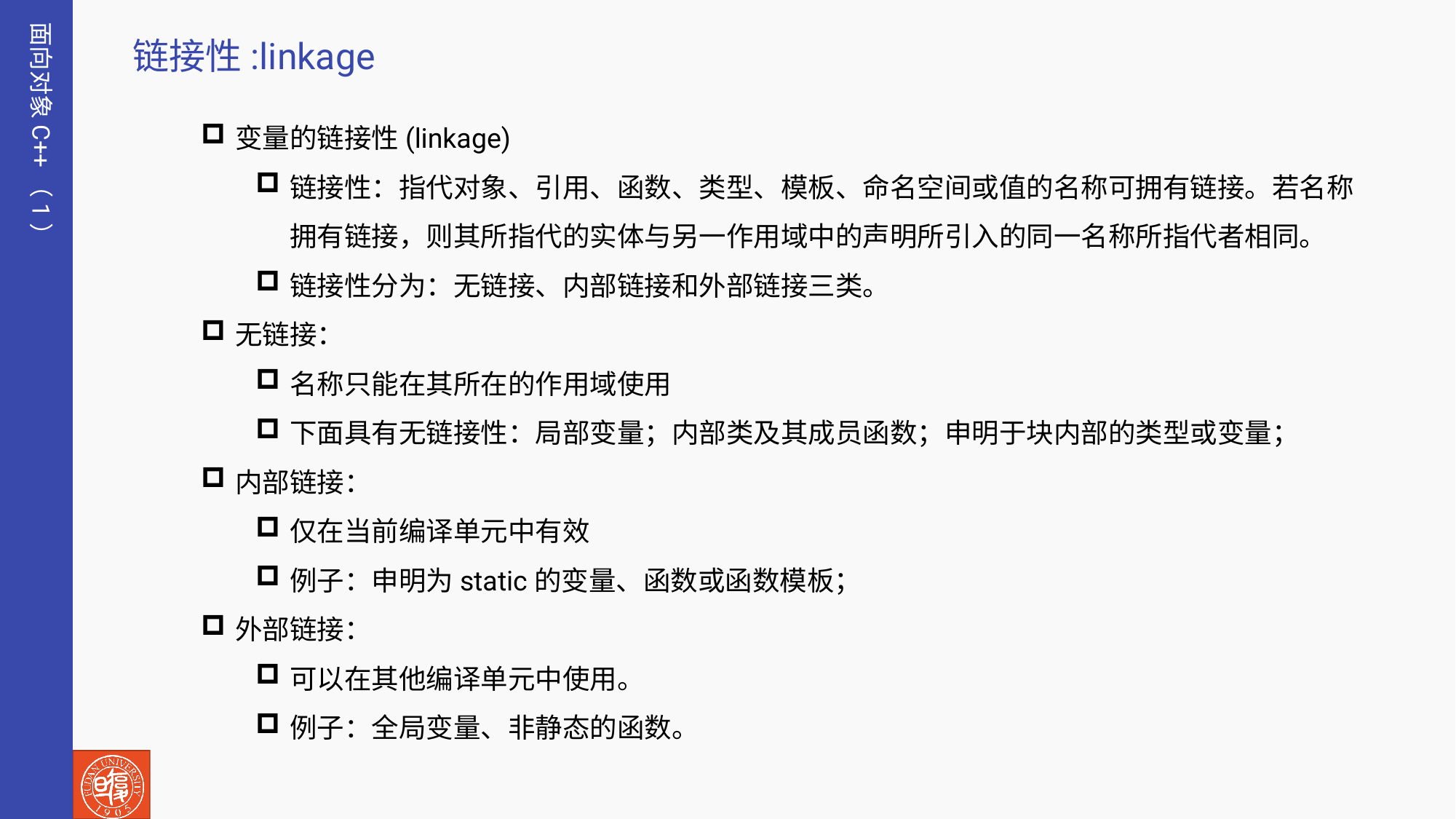

面向对象C++（1）
链接性:linkage
变量的链接性(linkage)
链接性：指代对象、引用、函数、类型、模板、命名空间或值的名称可拥有链接。若名称拥有链接，则其所指代的实体与另一作用域中的声明所引入的同一名称所指代者相同。
链接性分为：无链接、内部链接和外部链接三类。
无链接：
名称只能在其所在的作用域使用
下面具有无链接性：局部变量；内部类及其成员函数；申明于块内部的类型或变量；
内部链接：
仅在当前编译单元中有效
例子：申明为static的变量、函数或函数模板；
外部链接：
可以在其他编译单元中使用。
例子：全局变量、非静态的函数。